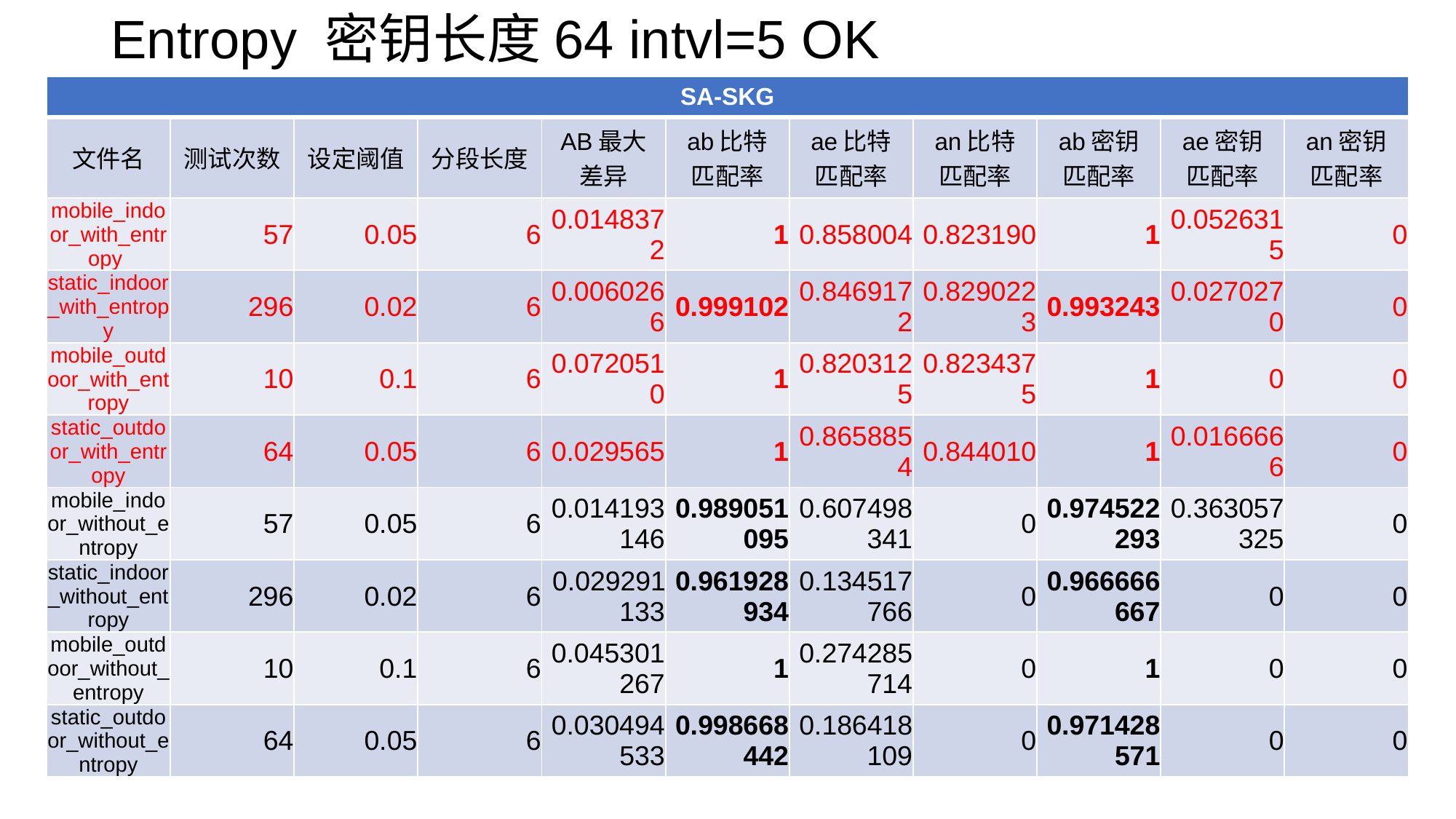

# Entropy 密钥长度64 intvl=5 OK
| SA-SKG |  |  |  |  |  |  |  |  |  |  |
| --- | --- | --- | --- | --- | --- | --- | --- | --- | --- | --- |
| 文件名 | 测试次数 | 设定阈值 | 分段长度 | AB最大差异 | ab比特匹配率 | ae比特匹配率 | an比特匹配率 | ab密钥匹配率 | ae密钥匹配率 | an密钥匹配率 |
| mobile\_indoor\_with\_entropy | 57 | 0.05 | 6 | 0.0148372 | 1 | 0.858004 | 0.823190 | 1 | 0.0526315 | 0 |
| static\_indoor\_with\_entropy | 296 | 0.02 | 6 | 0.0060266 | 0.999102 | 0.8469172 | 0.8290223 | 0.993243 | 0.0270270 | 0 |
| mobile\_outdoor\_with\_entropy | 10 | 0.1 | 6 | 0.0720510 | 1 | 0.8203125 | 0.8234375 | 1 | 0 | 0 |
| static\_outdoor\_with\_entropy | 64 | 0.05 | 6 | 0.029565 | 1 | 0.8658854 | 0.844010 | 1 | 0.0166666 | 0 |
| mobile\_indoor\_without\_entropy | 57 | 0.05 | 6 | 0.014193146 | 0.989051095 | 0.607498341 | 0 | 0.974522293 | 0.363057325 | 0 |
| static\_indoor\_without\_entropy | 296 | 0.02 | 6 | 0.029291133 | 0.961928934 | 0.134517766 | 0 | 0.966666667 | 0 | 0 |
| mobile\_outdoor\_without\_entropy | 10 | 0.1 | 6 | 0.045301267 | 1 | 0.274285714 | 0 | 1 | 0 | 0 |
| static\_outdoor\_without\_entropy | 64 | 0.05 | 6 | 0.030494533 | 0.998668442 | 0.186418109 | 0 | 0.971428571 | 0 | 0 |